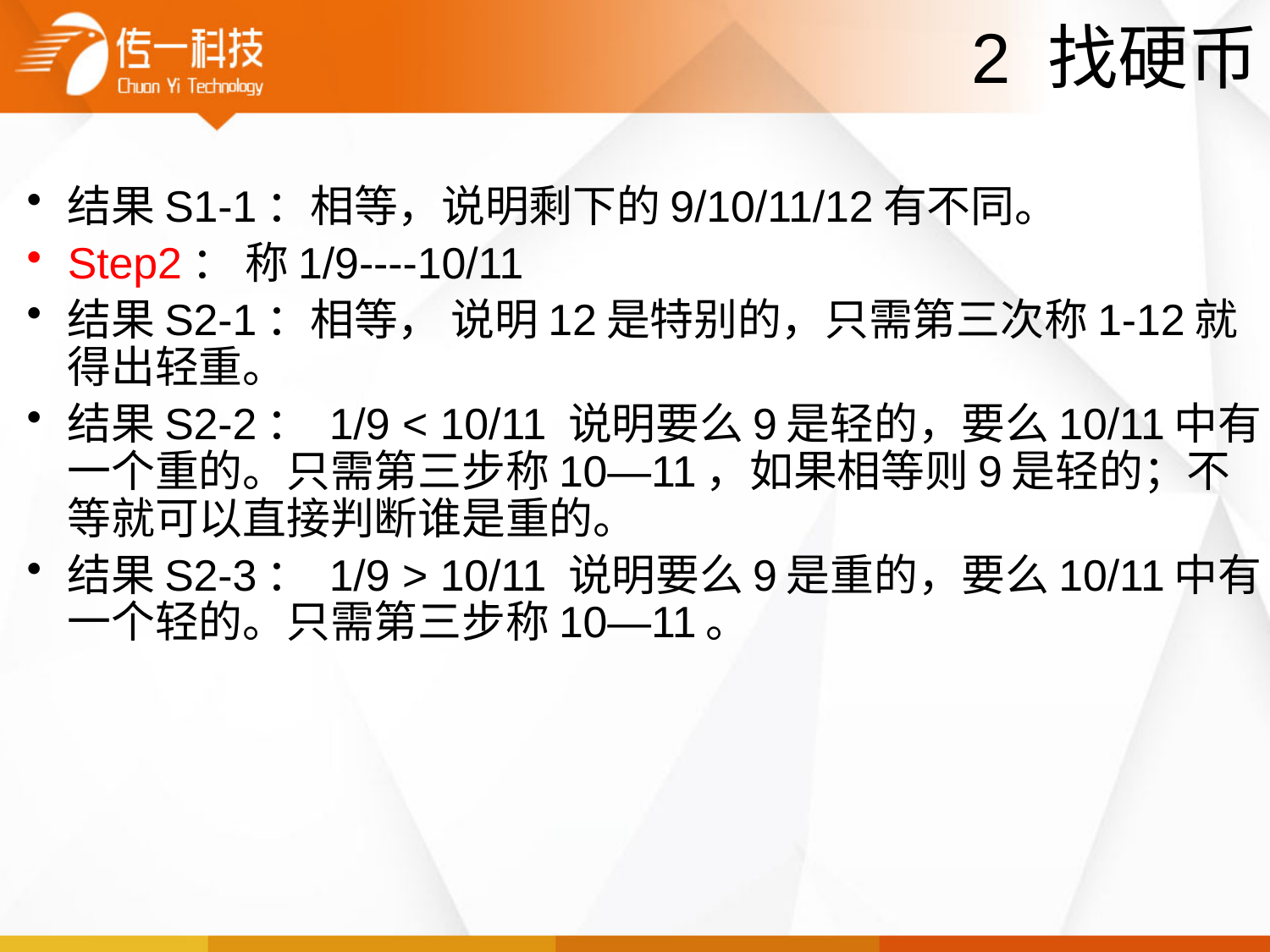

2 找硬币
结果S1-1：相等，说明剩下的9/10/11/12有不同。
Step2： 称1/9----10/11
结果S2-1：相等， 说明12是特别的，只需第三次称1-12就得出轻重。
结果S2-2： 1/9 < 10/11 说明要么9是轻的，要么10/11中有一个重的。只需第三步称10—11，如果相等则9是轻的；不等就可以直接判断谁是重的。
结果S2-3： 1/9 > 10/11 说明要么9是重的，要么10/11中有一个轻的。只需第三步称10—11。